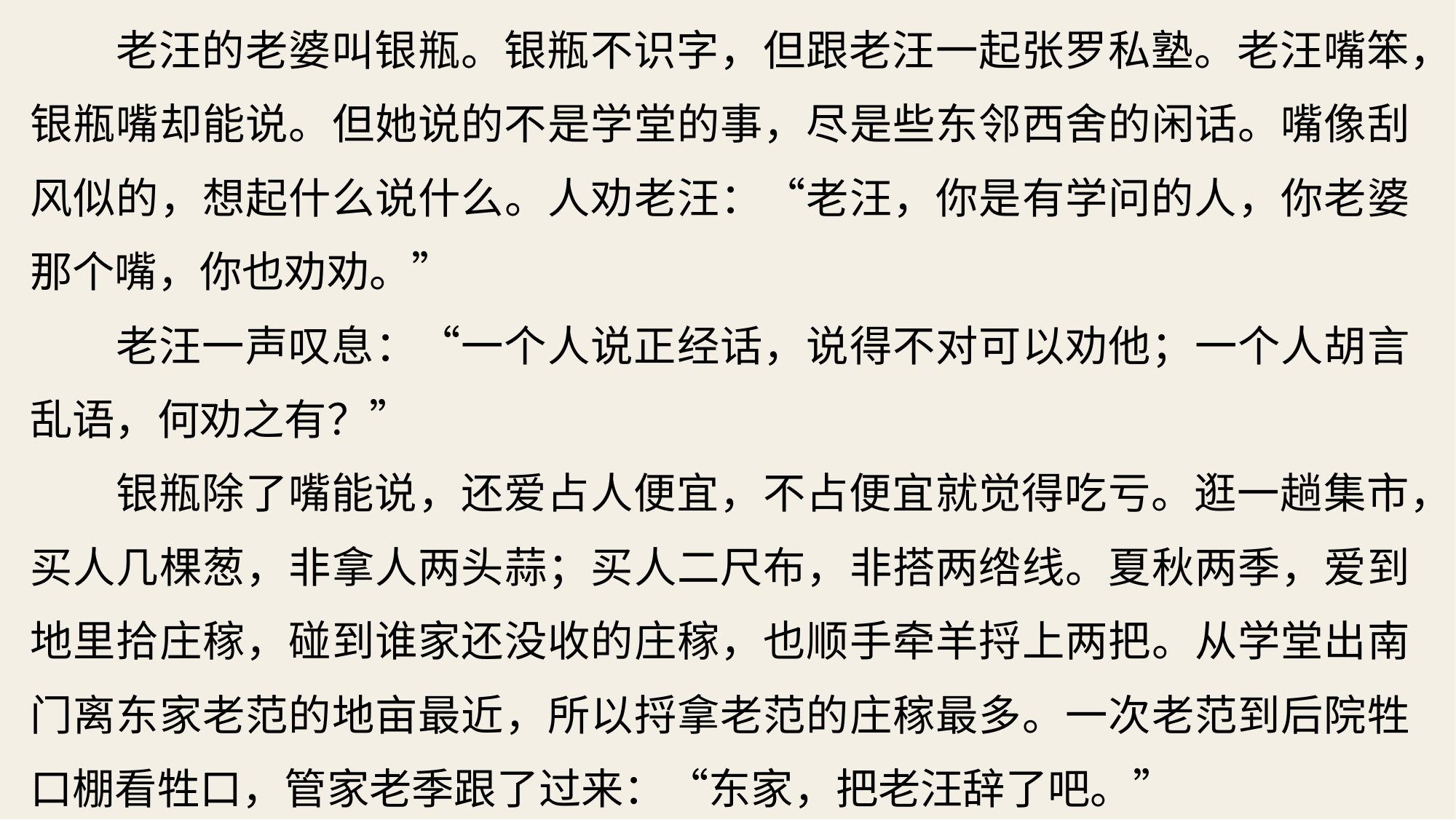

老汪的老婆叫银瓶。银瓶不识字，但跟老汪一起张罗私塾。老汪嘴笨，银瓶嘴却能说。但她说的不是学堂的事，尽是些东邻西舍的闲话。嘴像刮风似的，想起什么说什么。人劝老汪：“老汪，你是有学问的人，你老婆那个嘴，你也劝劝。”
老汪一声叹息：“一个人说正经话，说得不对可以劝他；一个人胡言乱语，何劝之有？”
银瓶除了嘴能说，还爱占人便宜，不占便宜就觉得吃亏。逛一趟集市，买人几棵葱，非拿人两头蒜；买人二尺布，非搭两绺线。夏秋两季，爱到地里拾庄稼，碰到谁家还没收的庄稼，也顺手牵羊捋上两把。从学堂出南门离东家老范的地亩最近，所以捋拿老范的庄稼最多。一次老范到后院牲口棚看牲口，管家老季跟了过来：“东家，把老汪辞了吧。”